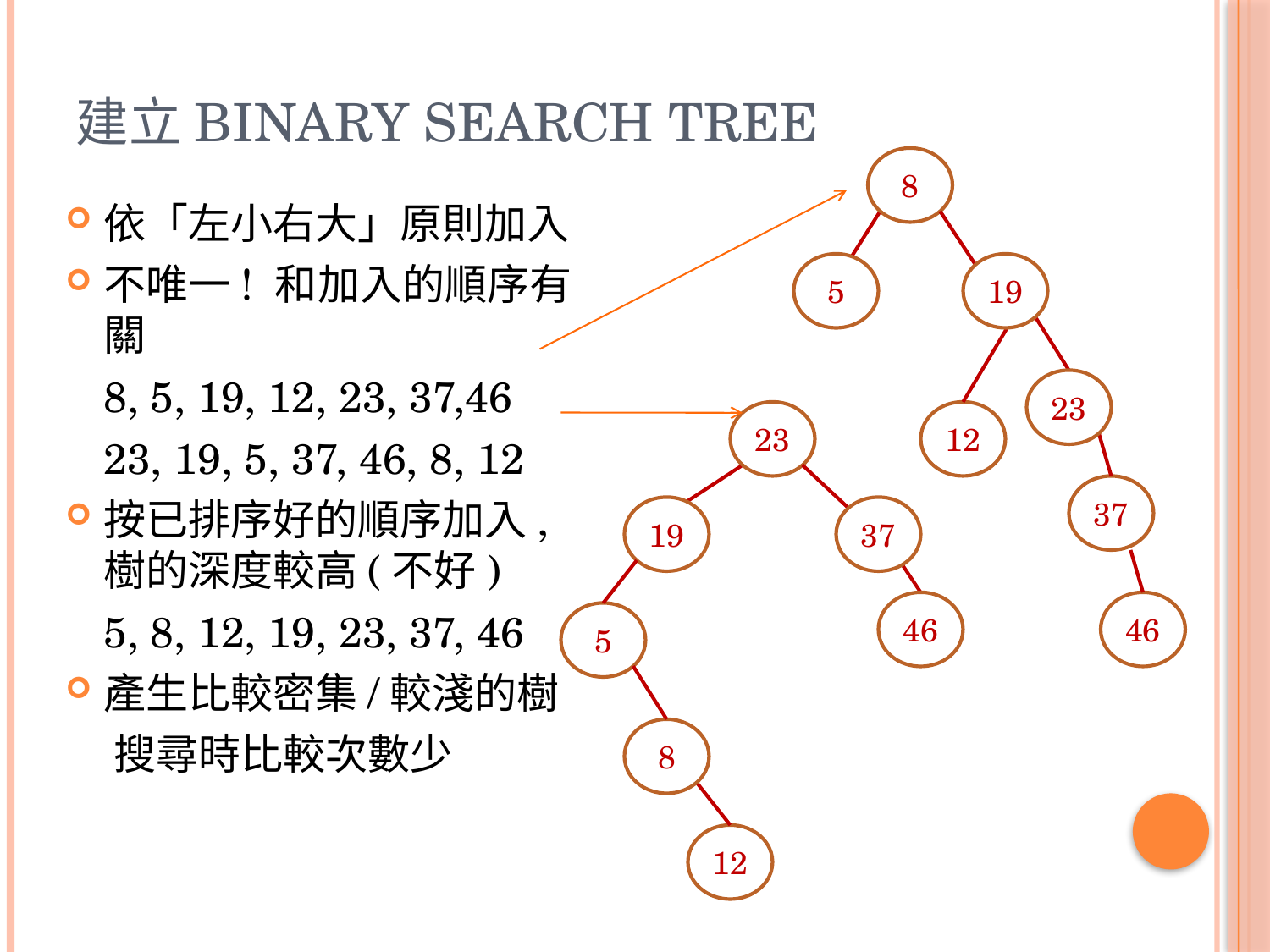

# 建立Binary Search Tree
8
依「左小右大」原則加入
不唯一! 和加入的順序有關
	8, 5, 19, 12, 23, 37,46
	23, 19, 5, 37, 46, 8, 12
按已排序好的順序加入,樹的深度較高(不好)
	5, 8, 12, 19, 23, 37, 46
產生比較密集/較淺的樹
    搜尋時比較次數少

5
19
23
23
12
37
19
37
46
46
5
8
12